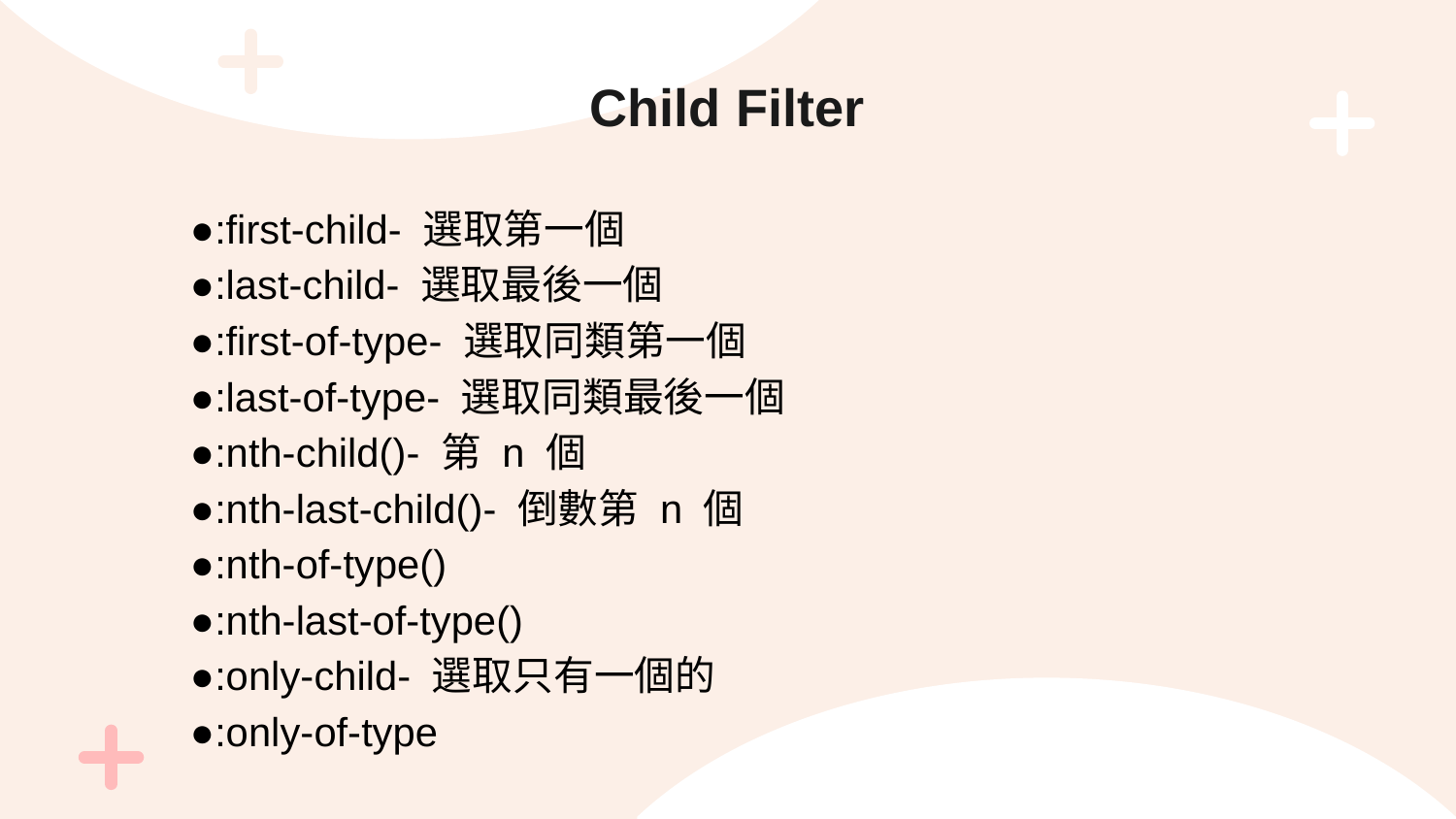

# Child Filter
●:first-child- 選取第一個
●:last-child- 選取最後一個
●:first-of-type- 選取同類第一個
●:last-of-type- 選取同類最後一個
●:nth-child()- 第 n 個
●:nth-last-child()- 倒數第 n 個
●:nth-of-type()
●:nth-last-of-type()
●:only-child- 選取只有一個的
●:only-of-type